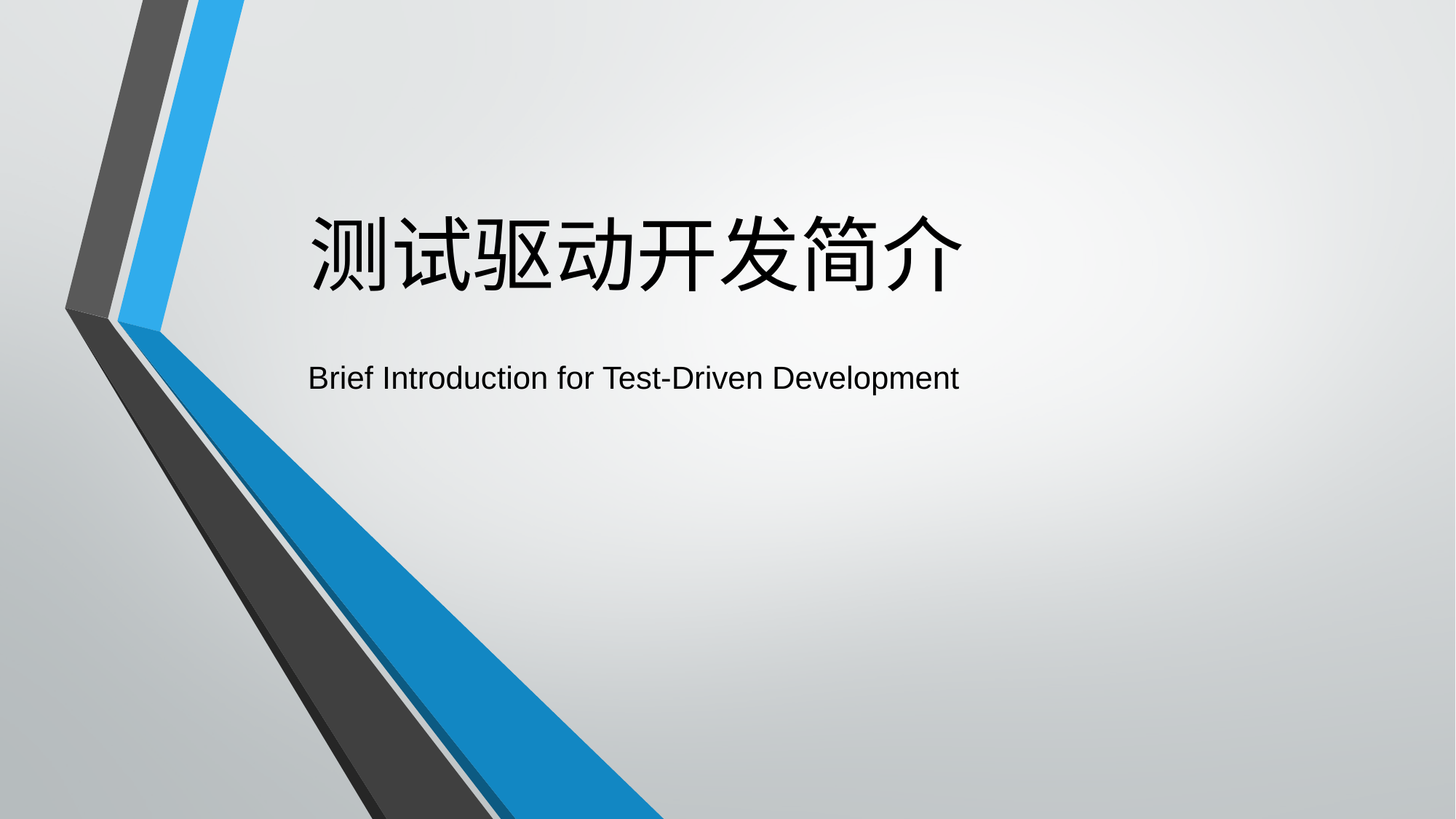

# 测试驱动开发简介
Brief Introduction for Test-Driven Development